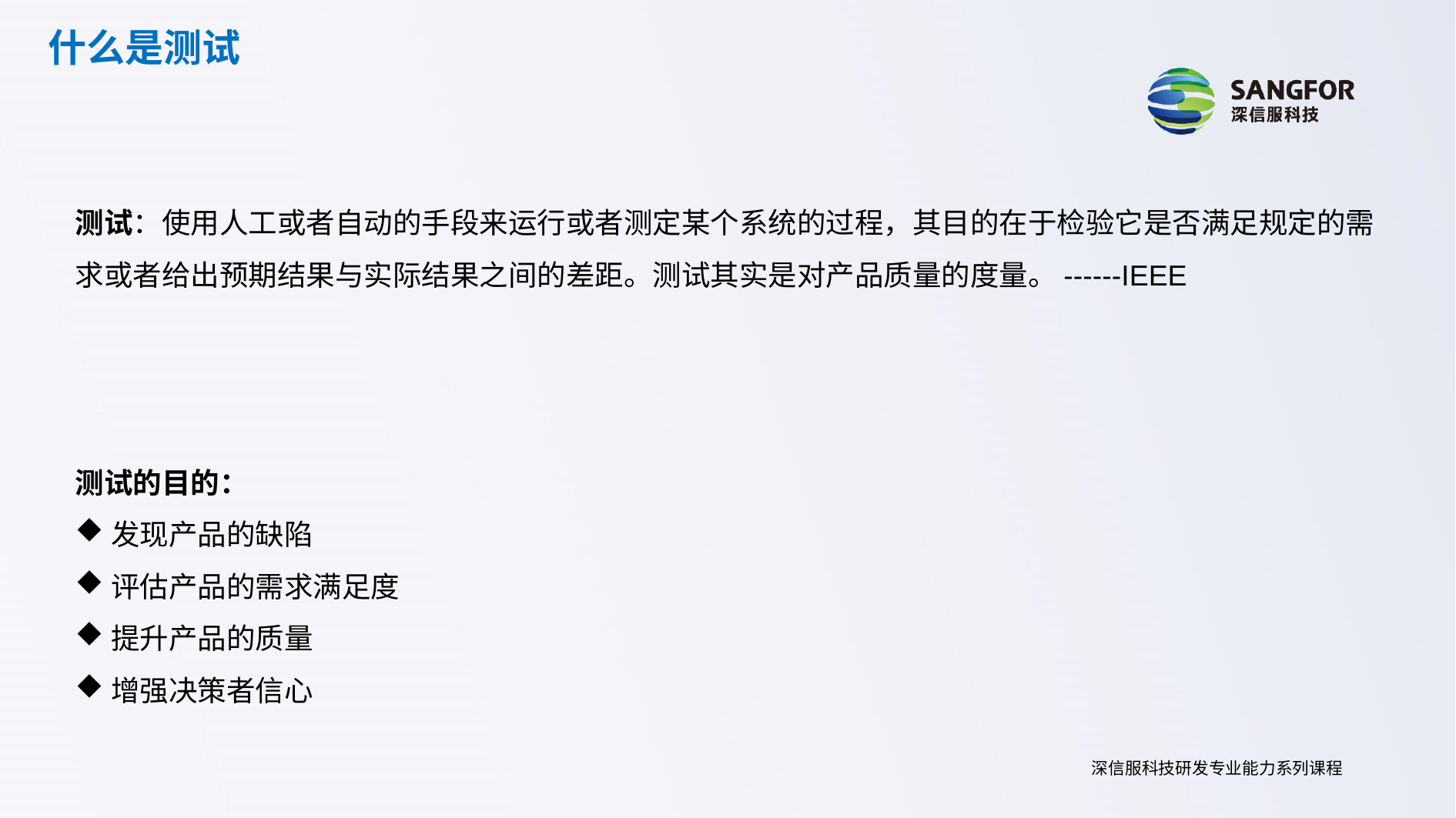

什么是测试
测试：使用人工或者自动的手段来运行或者测定某个系统的过程，其目的在于检验它是否满足规定的需求或者给出预期结果与实际结果之间的差距。测试其实是对产品质量的度量。------IEEE

测试的目的：
发现产品的缺陷
评估产品的需求满足度
提升产品的质量
增强决策者信心